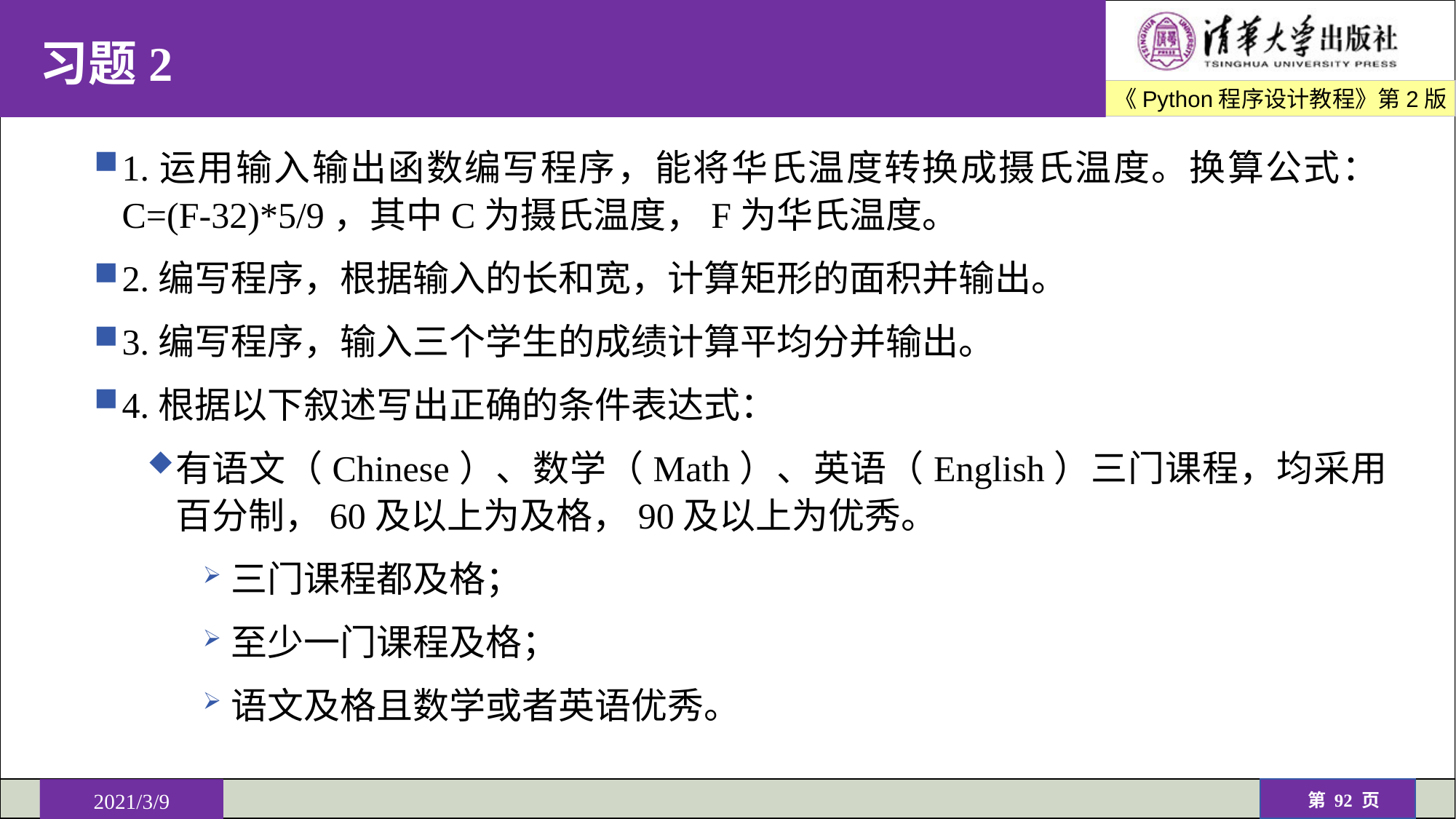

# 习题2
1.运用输入输出函数编写程序，能将华氏温度转换成摄氏温度。换算公式：C=(F-32)*5/9，其中C为摄氏温度，F为华氏温度。
2.编写程序，根据输入的长和宽，计算矩形的面积并输出。
3.编写程序，输入三个学生的成绩计算平均分并输出。
4.根据以下叙述写出正确的条件表达式：
有语文（Chinese）、数学（Math）、英语（English）三门课程，均采用百分制，60及以上为及格，90及以上为优秀。
三门课程都及格；
至少一门课程及格；
语文及格且数学或者英语优秀。